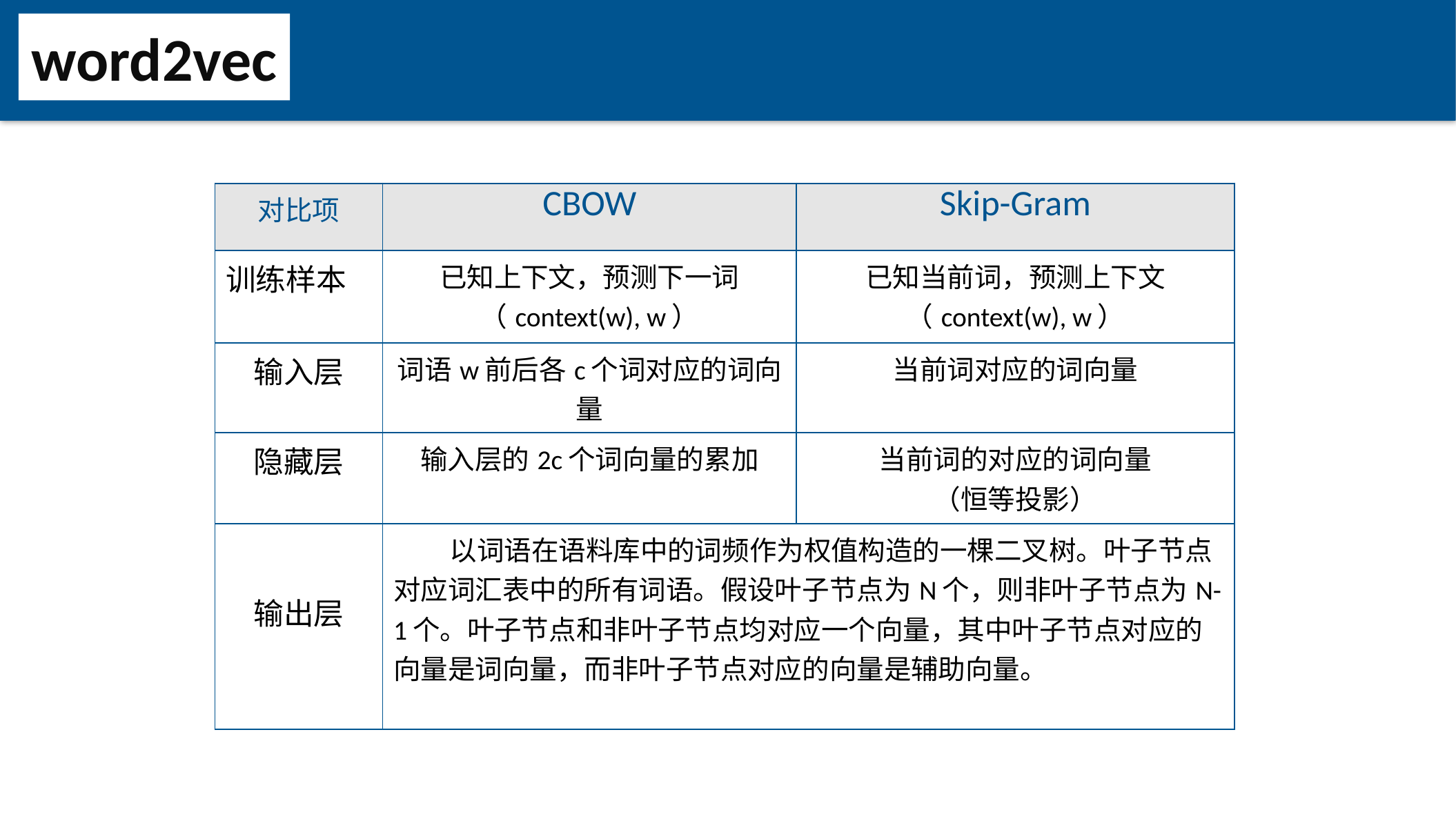

word2vec
| 对比项 | CBOW | Skip-Gram |
| --- | --- | --- |
| 训练样本 | 已知上下文，预测下一词 （context(w), w） | 已知当前词，预测上下文 （context(w), w） |
| 输入层 | 词语w前后各c个词对应的词向量 | 当前词对应的词向量 |
| 隐藏层 | 输入层的2c个词向量的累加 | 当前词的对应的词向量 （恒等投影） |
| 输出层 | 以词语在语料库中的词频作为权值构造的一棵二叉树。叶子节点对应词汇表中的所有词语。假设叶子节点为N个，则非叶子节点为N-1个。叶子节点和非叶子节点均对应一个向量，其中叶子节点对应的向量是词向量，而非叶子节点对应的向量是辅助向量。 |  |